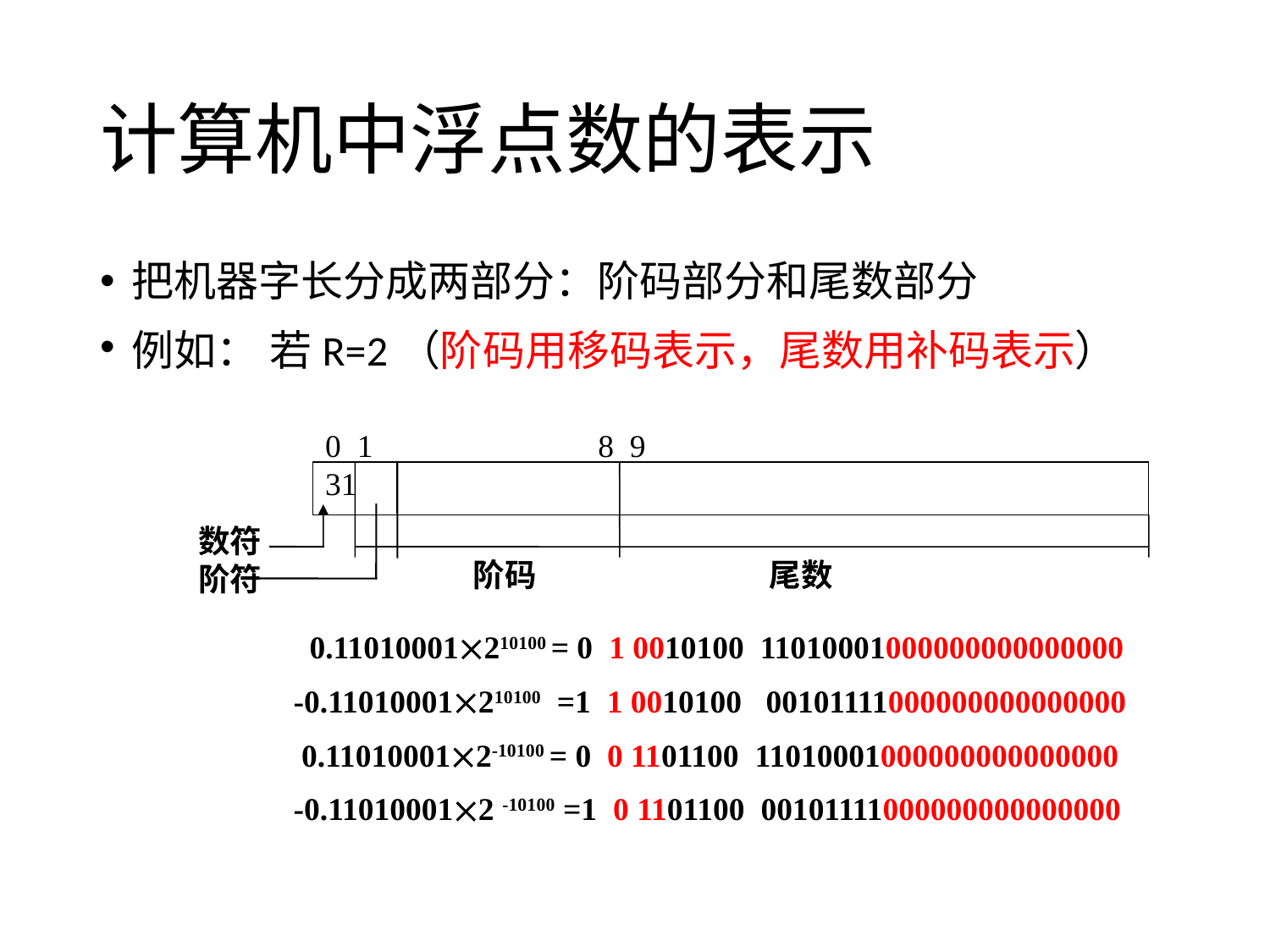

# 计算机中浮点数的表示
把机器字长分成两部分：阶码部分和尾数部分
例如： 若R=2（阶码用移码表示，尾数用补码表示）

0  1                            8  9                                                           31

数符 阶符

阶码
尾数

  0.11010001×210100 = 0  1 0010100  11010001000000000000000
-0.11010001×210100  =1  1 0010100   00101111000000000000000
 0.11010001×2-10100 = 0  0 1101100  11010001000000000000000
-0.11010001×2 -10100 =1  0 1101100  00101111000000000000000